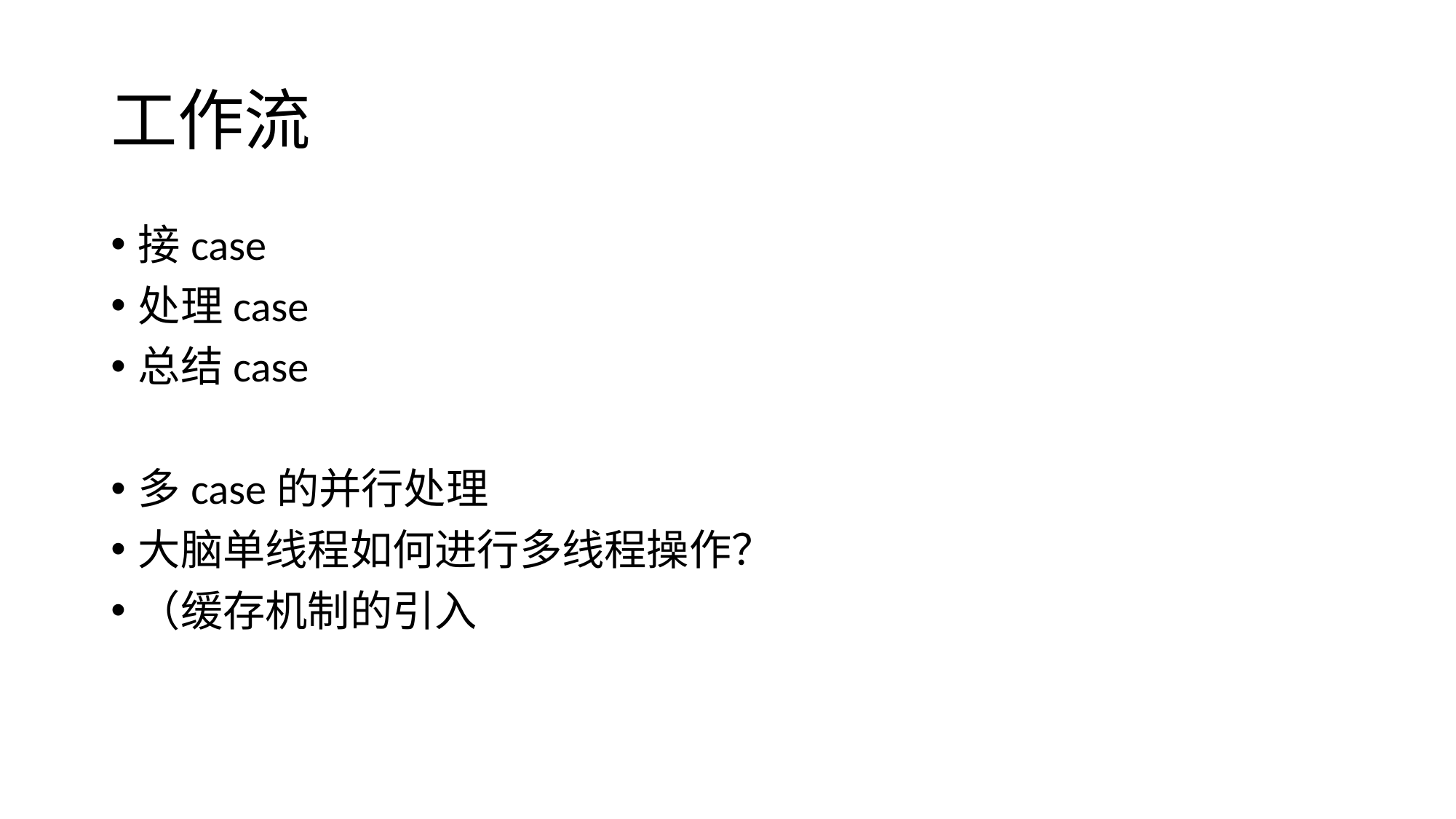

# 工作流
接case
处理case
总结case

多case的并行处理
大脑单线程如何进行多线程操作？
（缓存机制的引入